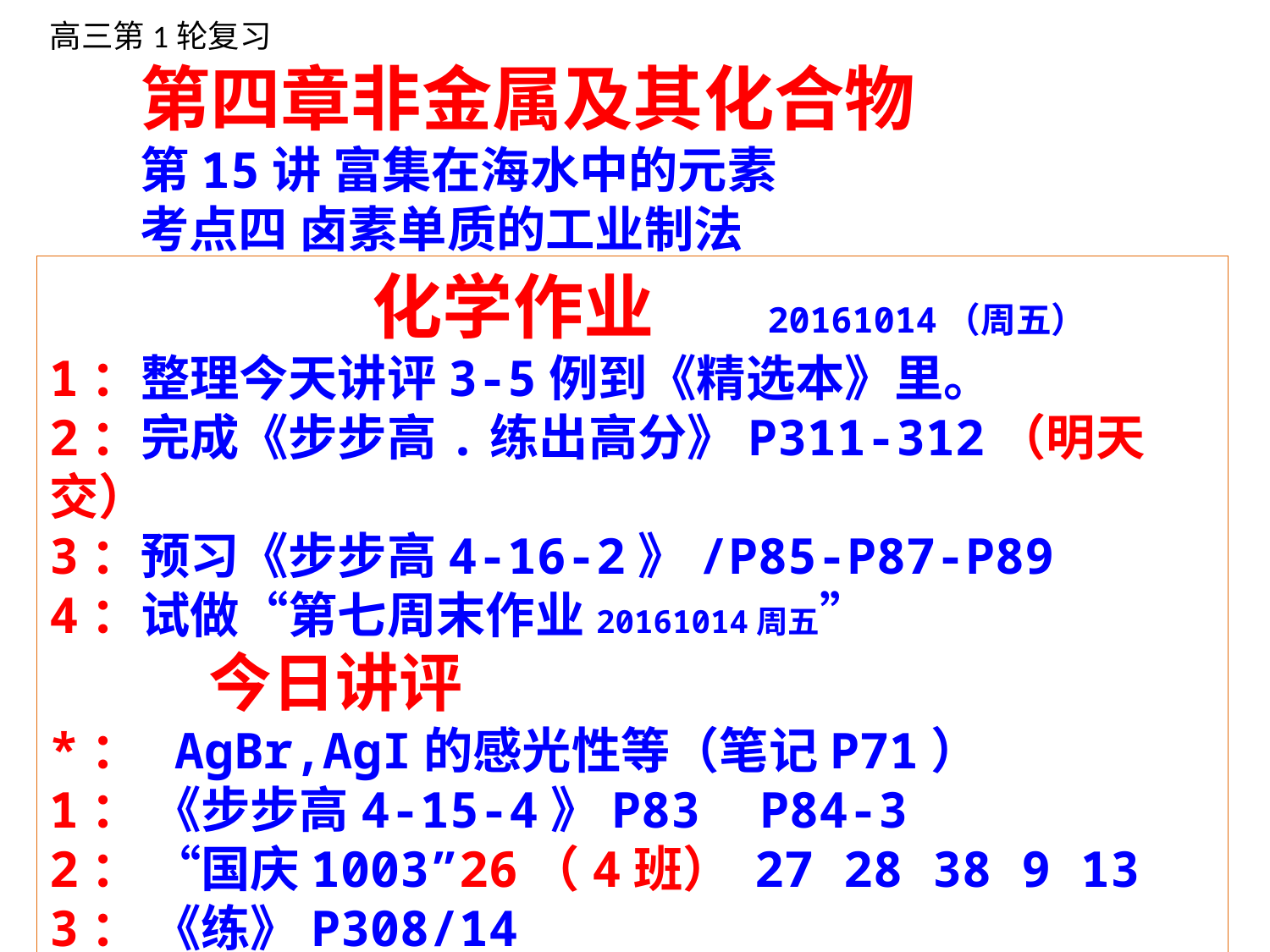

高三第1轮复习
       第四章非金属及其化合物
       第15讲 富集在海水中的元素
       考点四 卤素单质的工业制法
                   化学作业      20161014（周五）
1：整理今天讲评3-5例到《精选本》里。
2：完成《步步高.练出高分》P311-312（明天交）
3：预习《步步高4-16-2》/P85-P87-P89
4：试做“第七周末作业20161014周五”
          今日讲评
*：  AgBr,AgI的感光性等（笔记P71）
1： 《步步高4-15-4》P83  P84-3
2： “国庆1003”26（4班） 27 28 38 9 13
3： 《练》P308/14